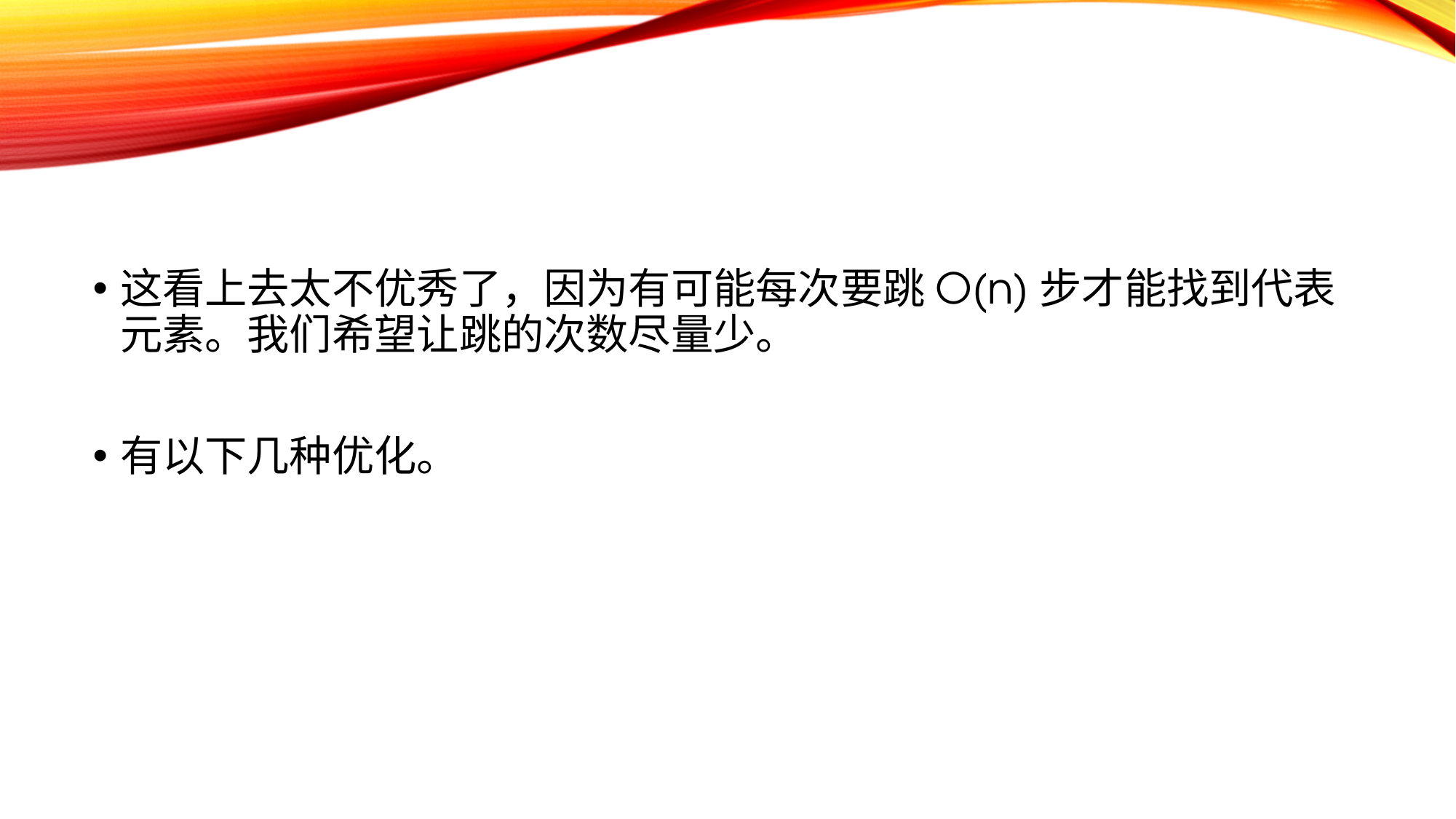

#
这看上去太不优秀了，因为有可能每次要跳O(n)步才能找到代表元素。我们希望让跳的次数尽量少。

有以下几种优化。